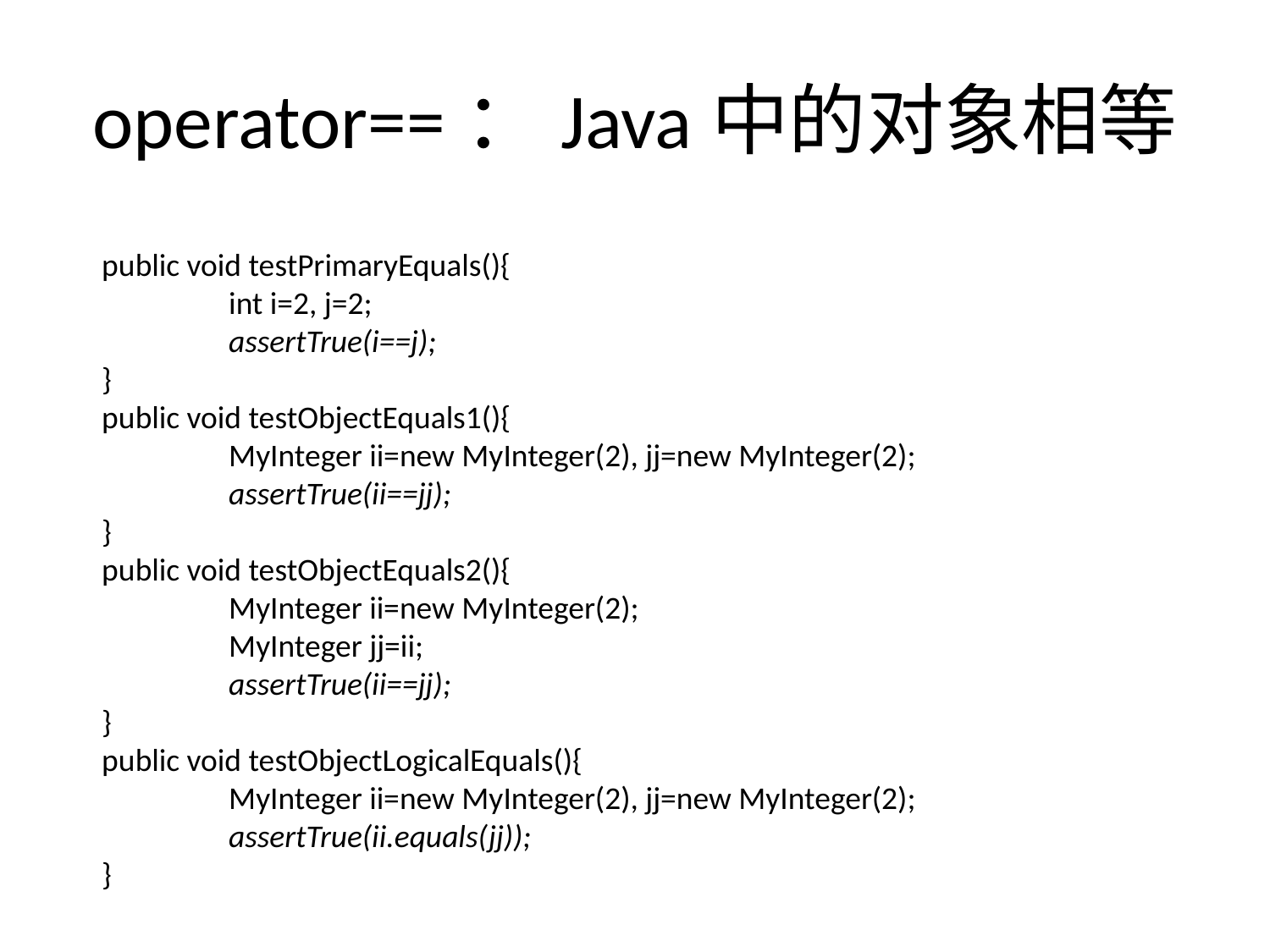

# operator==：Java中的对象相等
public void testPrimaryEquals(){
	int i=2, j=2;
	assertTrue(i==j);
}
public void testObjectEquals1(){
	MyInteger ii=new MyInteger(2), jj=new MyInteger(2);
	assertTrue(ii==jj);
}
public void testObjectEquals2(){
	MyInteger ii=new MyInteger(2);
	MyInteger jj=ii;
	assertTrue(ii==jj);
}
public void testObjectLogicalEquals(){
	MyInteger ii=new MyInteger(2), jj=new MyInteger(2);
	assertTrue(ii.equals(jj));
}